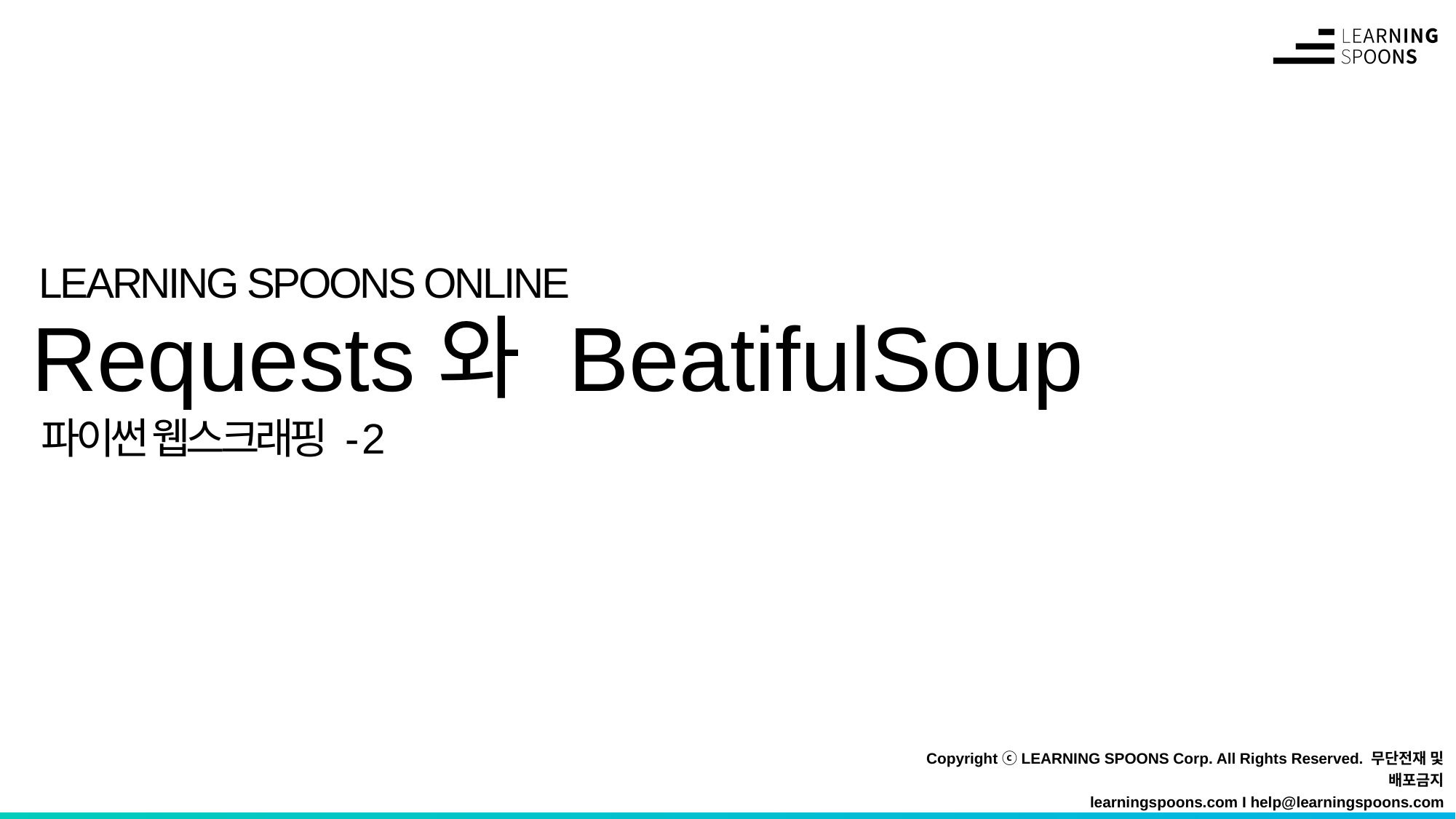

# Requests와 BeatifulSoup
파이썬 웹스크래핑 - 2